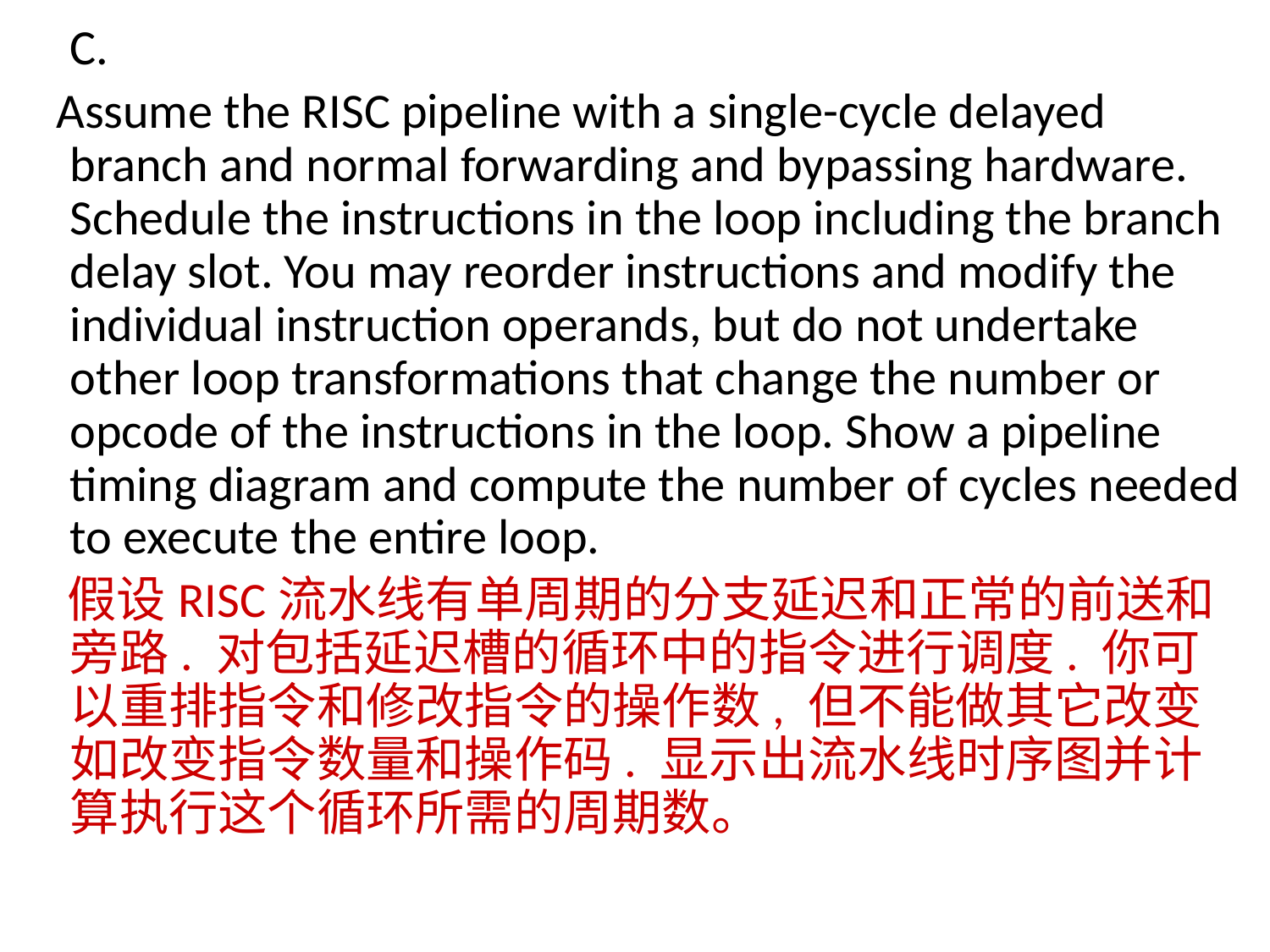

C.
   Assume the RISC pipeline with a single-cycle delayed branch and normal forwarding and bypassing hardware. Schedule the instructions in the loop including the branch delay slot. You may reorder instructions and modify the individual instruction operands, but do not undertake other loop transformations that change the number or opcode of the instructions in the loop. Show a pipeline timing diagram and compute the number of cycles needed to execute the entire loop.
   假设RISC流水线有单周期的分支延迟和正常的前送和旁路. 对包括延迟槽的循环中的指令进行调度. 你可以重排指令和修改指令的操作数, 但不能做其它改变如改变指令数量和操作码. 显示出流水线时序图并计算执行这个循环所需的周期数。